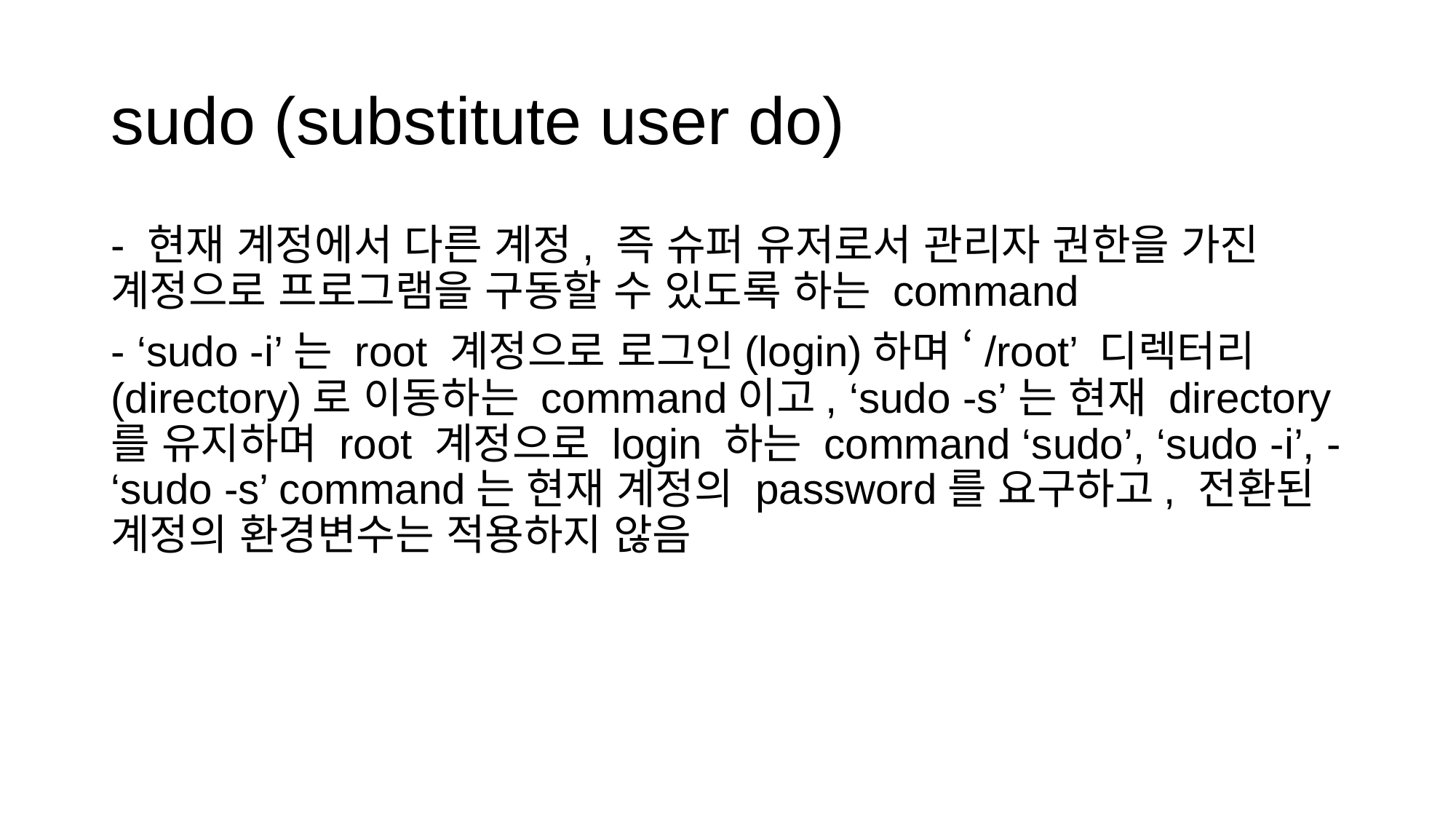

# sudo (substitute user do)
- 현재 계정에서 다른 계정, 즉 슈퍼 유저로서 관리자 권한을 가진 계정으로 프로그램을 구동할 수 있도록 하는 command
- ‘sudo -i’는 root 계정으로 로그인(login)하며 ‘/root’ 디렉터리(directory)로 이동하는 command이고, ‘sudo -s’는 현재 directory를 유지하며 root 계정으로 login 하는 command ‘sudo’, ‘sudo -i’, - ‘sudo -s’ command는 현재 계정의 password를 요구하고, 전환된 계정의 환경변수는 적용하지 않음